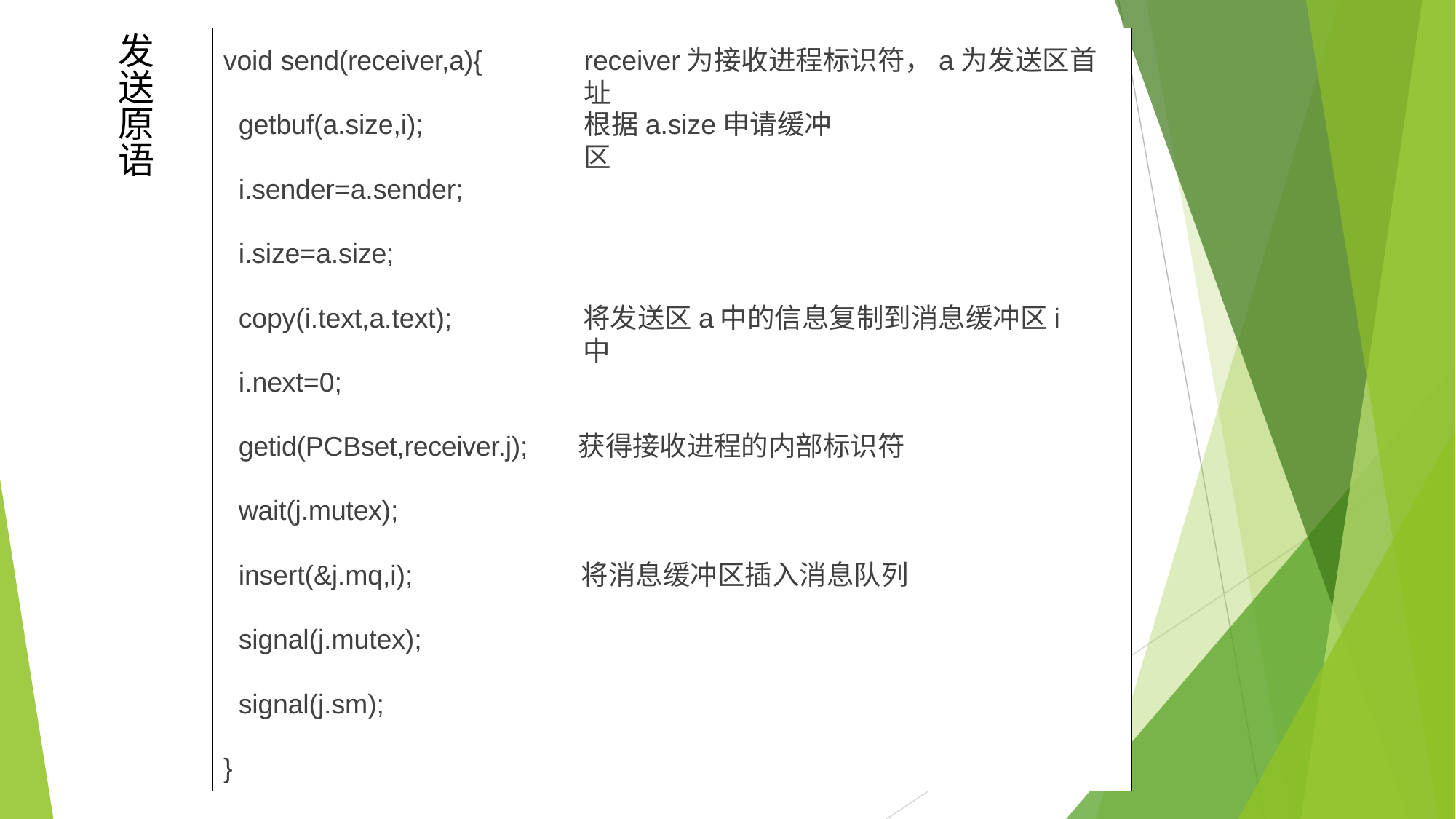

# 发 送 原 语

void send(receiver,a){
receiver为接收进程标识符，a为发送区首址
getbuf(a.size,i);
根据a.size申请缓冲区
i.sender=a.sender;
i.size=a.size;
copy(i.text,a.text);
将发送区a中的信息复制到消息缓冲区i中
i.next=0;
getid(PCBset,receiver.j);
获得接收进程的内部标识符
wait(j.mutex);
insert(&j.mq,i);
将消息缓冲区插入消息队列
signal(j.mutex);
signal(j.sm);
}